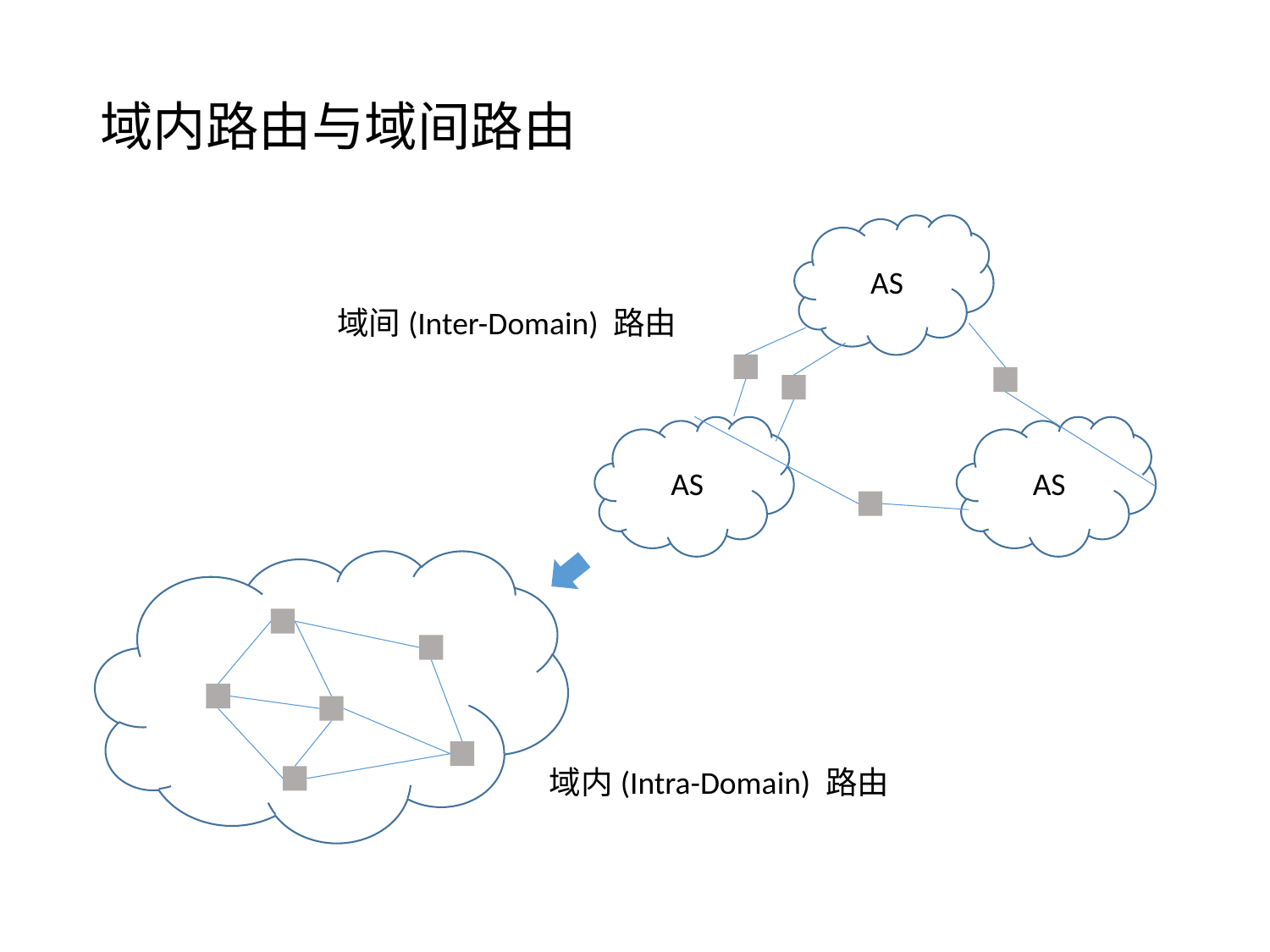

# 域内路由与域间路由
AS
域间(Inter-Domain) 路由

AS
AS

域内(Intra-Domain) 路由

28